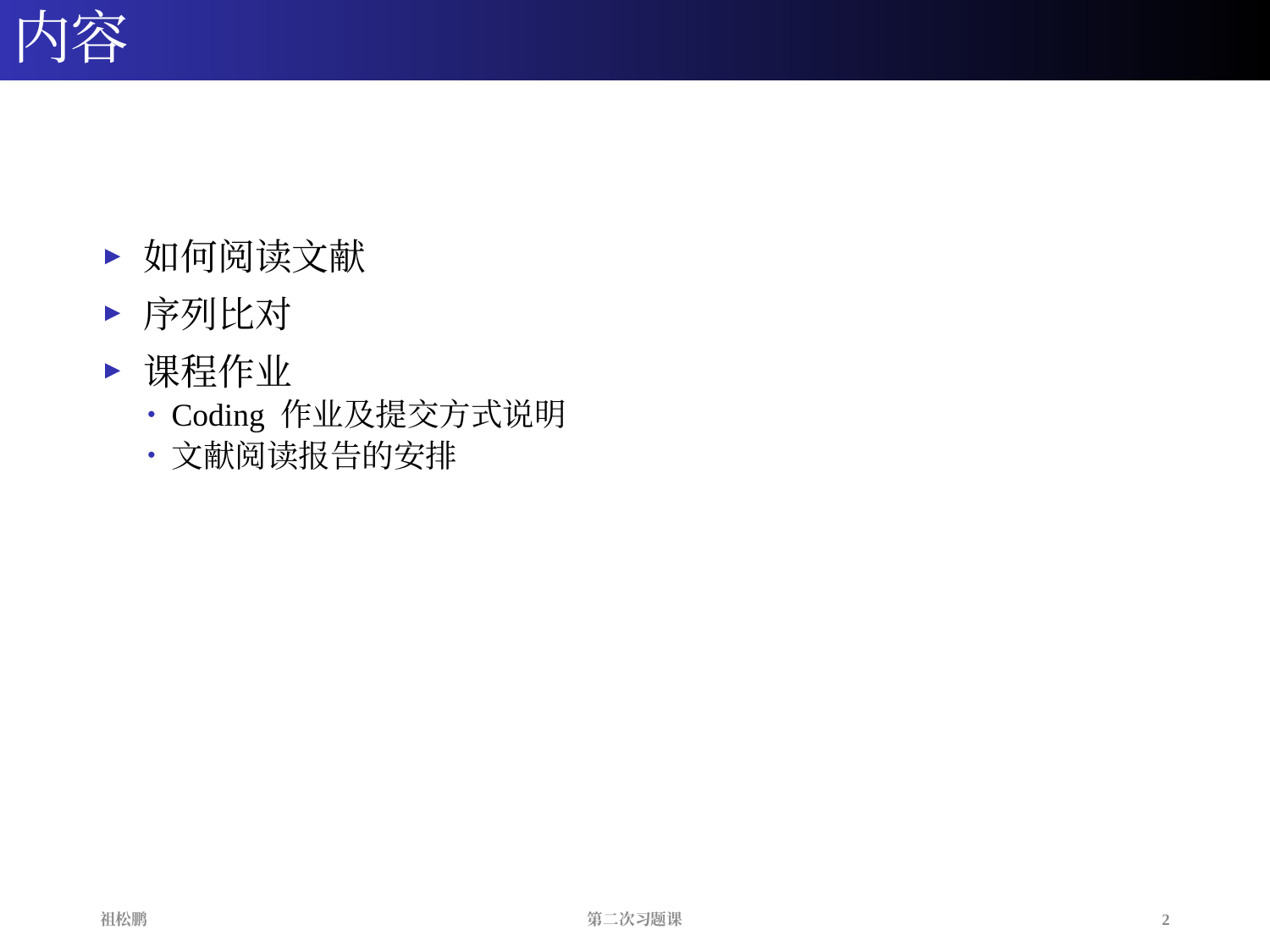

# 内容
 如何阅读文献
 序列比对
 课程作业
Coding 作业及提交方式说明
文献阅读报告的安排

2
第二次习题课
祖松鹏